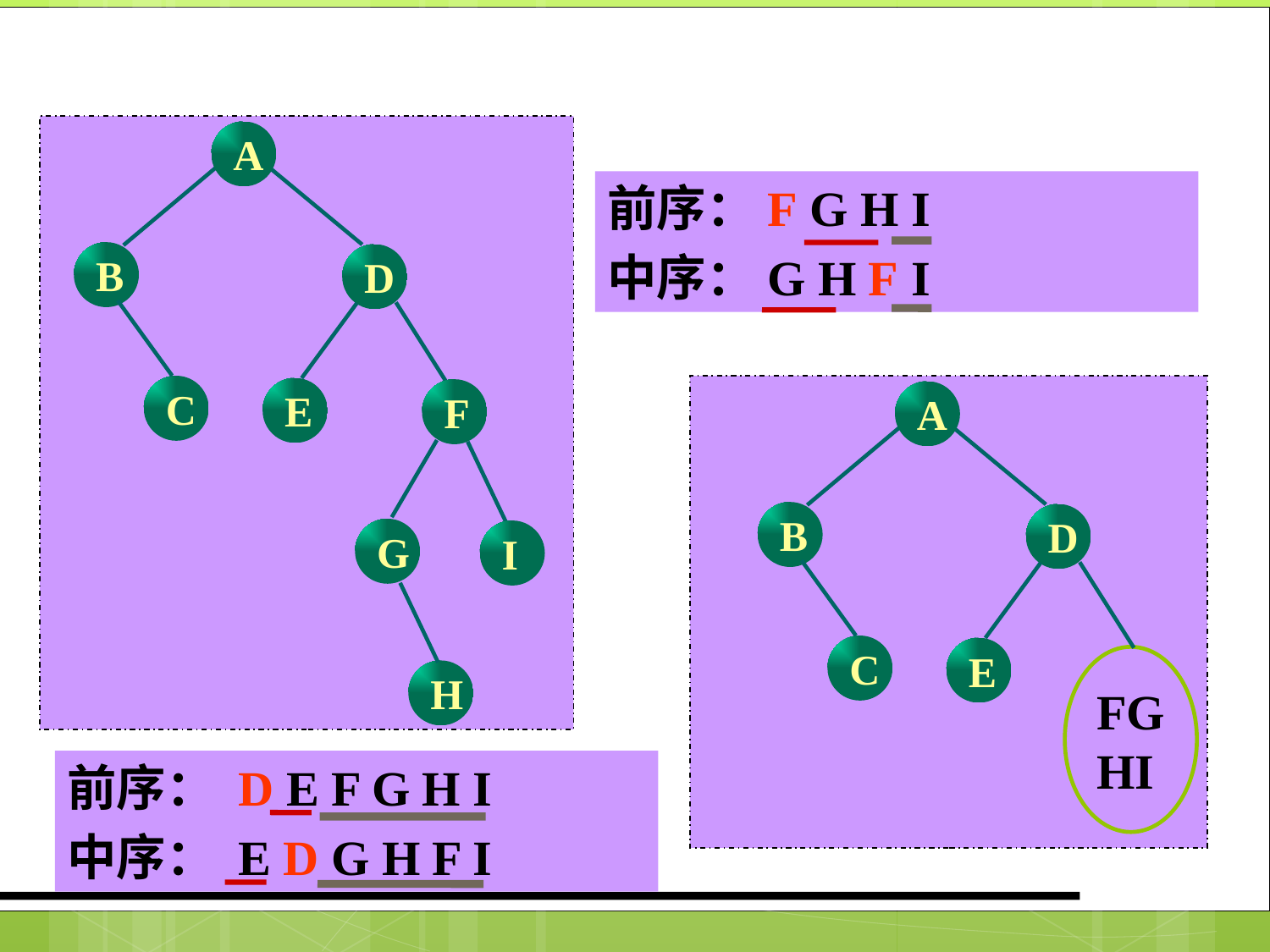

A

前序：F G H I
中序：G H F I

B

D

C

E
F
A

B
D
G
I

C
E
FG
HI
H
前序： D E F G H I
中序： E D G H F I